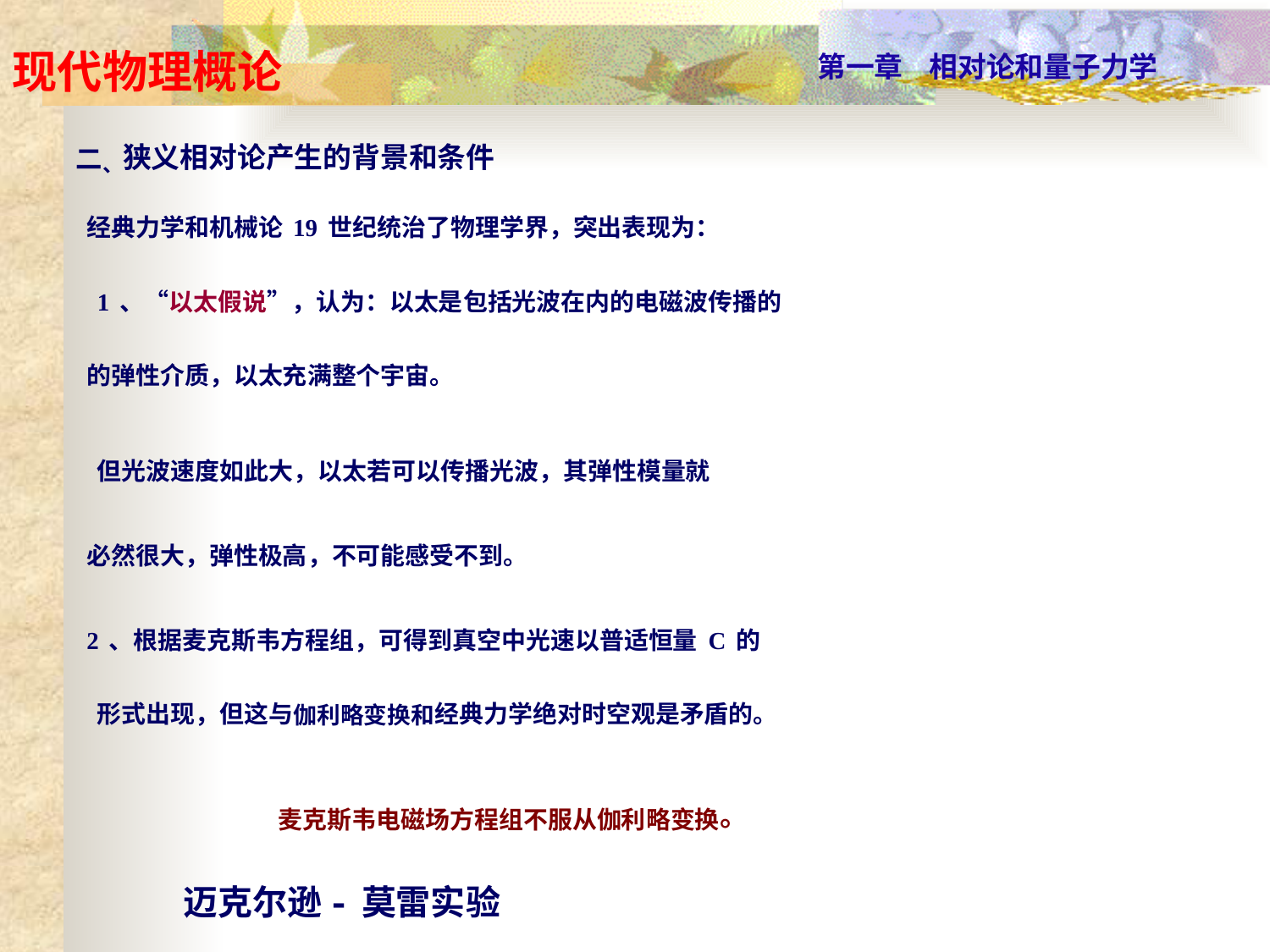

二、狭义相对论产生的背景和条件
经典力学和机械论19世纪统治了物理学界，突出表现为：
1、“以太假说”，认为：以太是包括光波在内的电磁波传播的
的弹性介质，以太充满整个宇宙。
但光波速度如此大，以太若可以传播光波，其弹性模量就
必然很大，弹性极高，不可能感受不到。
2、根据麦克斯韦方程组，可得到真空中光速以普适恒量C的
形式出现，但这与伽利略变换和经典力学绝对时空观是矛盾的。
麦克斯韦电磁场方程组不服从伽利略变换。
迈克尔逊 - 莫雷实验